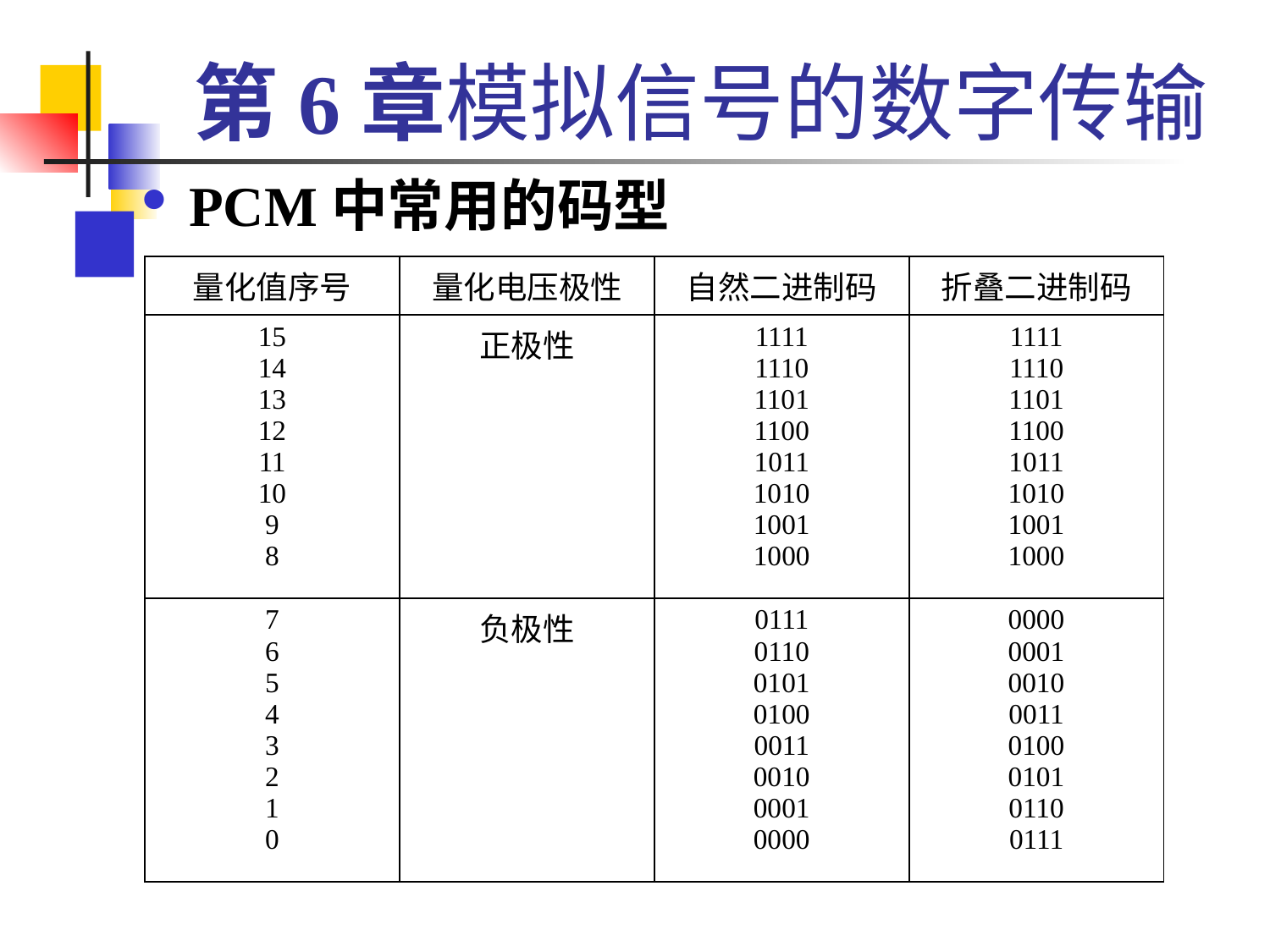

# 第6章模拟信号的数字传输
PCM中常用的码型
| 量化值序号 | 量化电压极性 | 自然二进制码 | 折叠二进制码 |
| --- | --- | --- | --- |
| 15 14 13 12 11 10 9 8 | 正极性 | 1111 1110 1101 1100 1011 1010 1001 1000 | 1111 1110 1101 1100 1011 1010 1001 1000 |
| 7 6 5 4 3 2 1 0 | 负极性 | 0111 0110 0101 0100 0011 0010 0001 0000 | 0000 0001 0010 0011 0100 0101 0110 0111 |